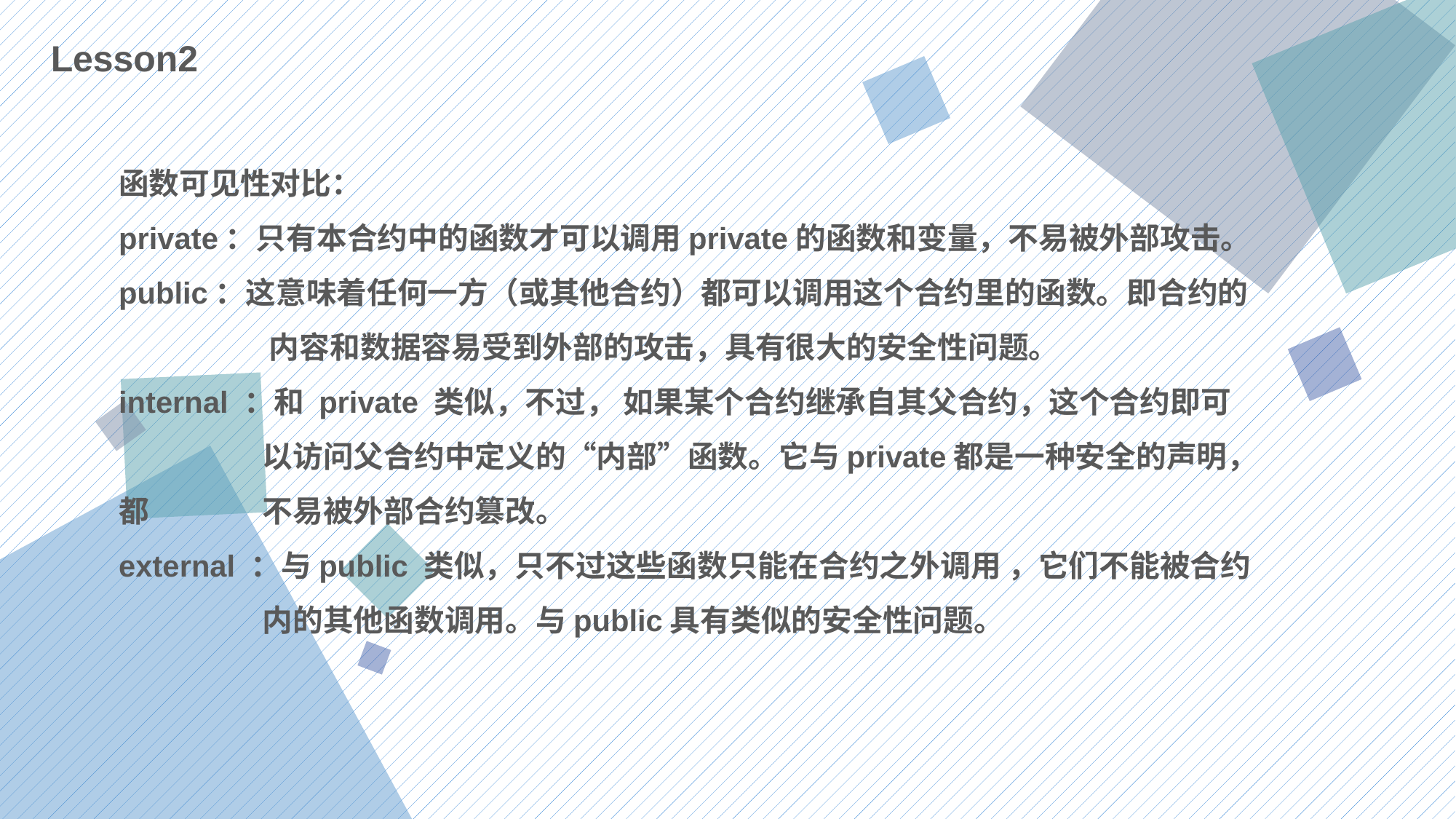

Lesson2
函数可见性对比：
private：只有本合约中的函数才可以调用private的函数和变量，不易被外部攻击。
public：这意味着任何一方（或其他合约）都可以调用这个合约里的函数。即合约的	      内容和数据容易受到外部的攻击，具有很大的安全性问题。
internal ：和 private 类似，不过， 如果某个合约继承自其父合约，这个合约即可	     以访问父合约中定义的“内部”函数。它与private都是一种安全的声明，都   	     不易被外部合约篡改。
external ：与public 类似，只不过这些函数只能在合约之外调用 ，它们不能被合约   	     内的其他函数调用。与public具有类似的安全性问题。